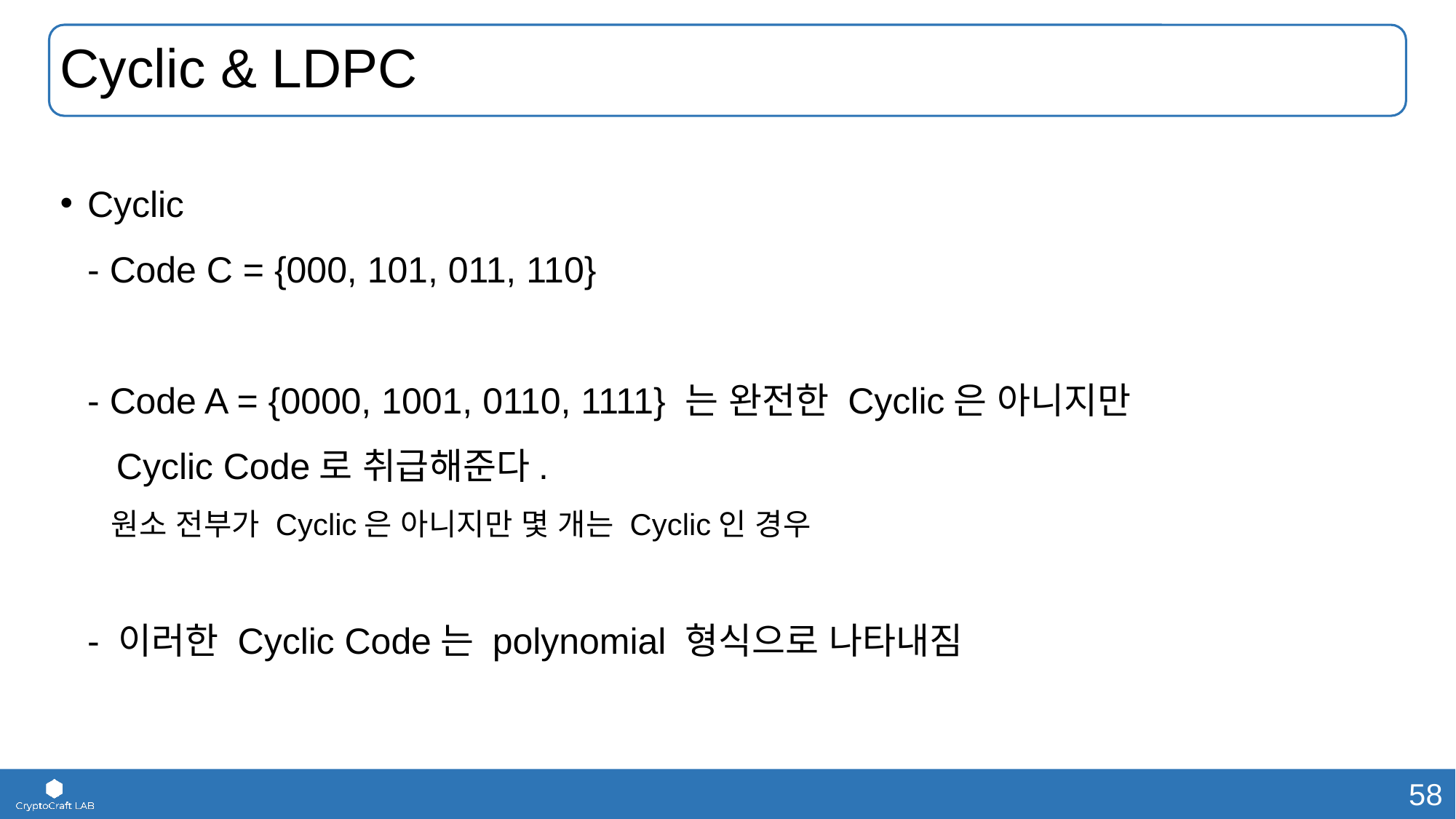

# Cyclic & LDPC
Cyclic
- Code C = {000, 101, 011, 110}
- Code A = {0000, 1001, 0110, 1111} 는 완전한 Cyclic은 아니지만
  Cyclic Code로 취급해준다.
  원소 전부가 Cyclic은 아니지만 몇 개는 Cyclic인 경우
- 이러한 Cyclic Code는 polynomial 형식으로 나타내짐